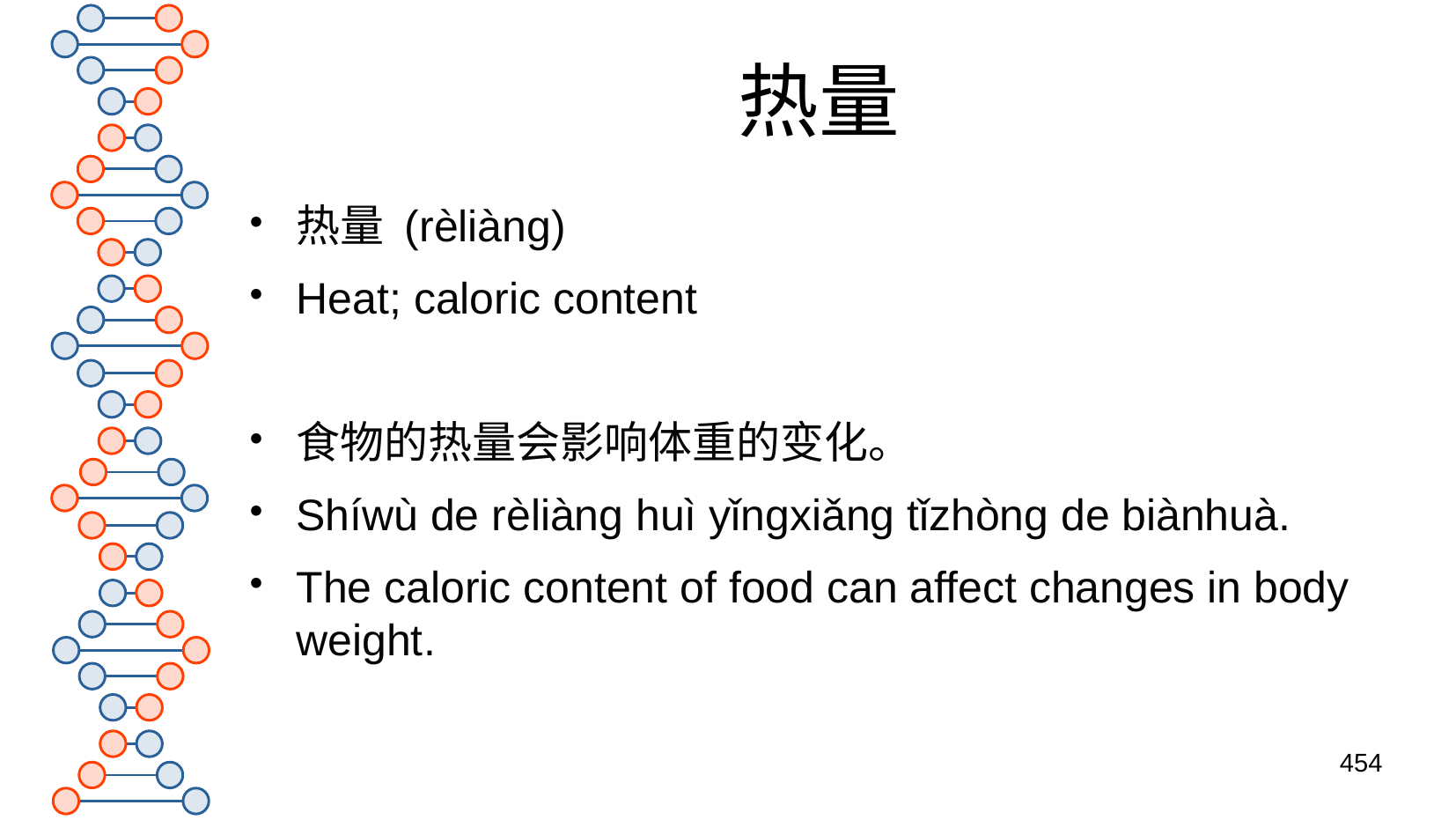

# 热量
热量 (rèliàng)
Heat; caloric content

食物的热量会影响体重的变化。
Shíwù de rèliàng huì yǐngxiǎng tǐzhòng de biànhuà.
The caloric content of food can affect changes in body weight.

454